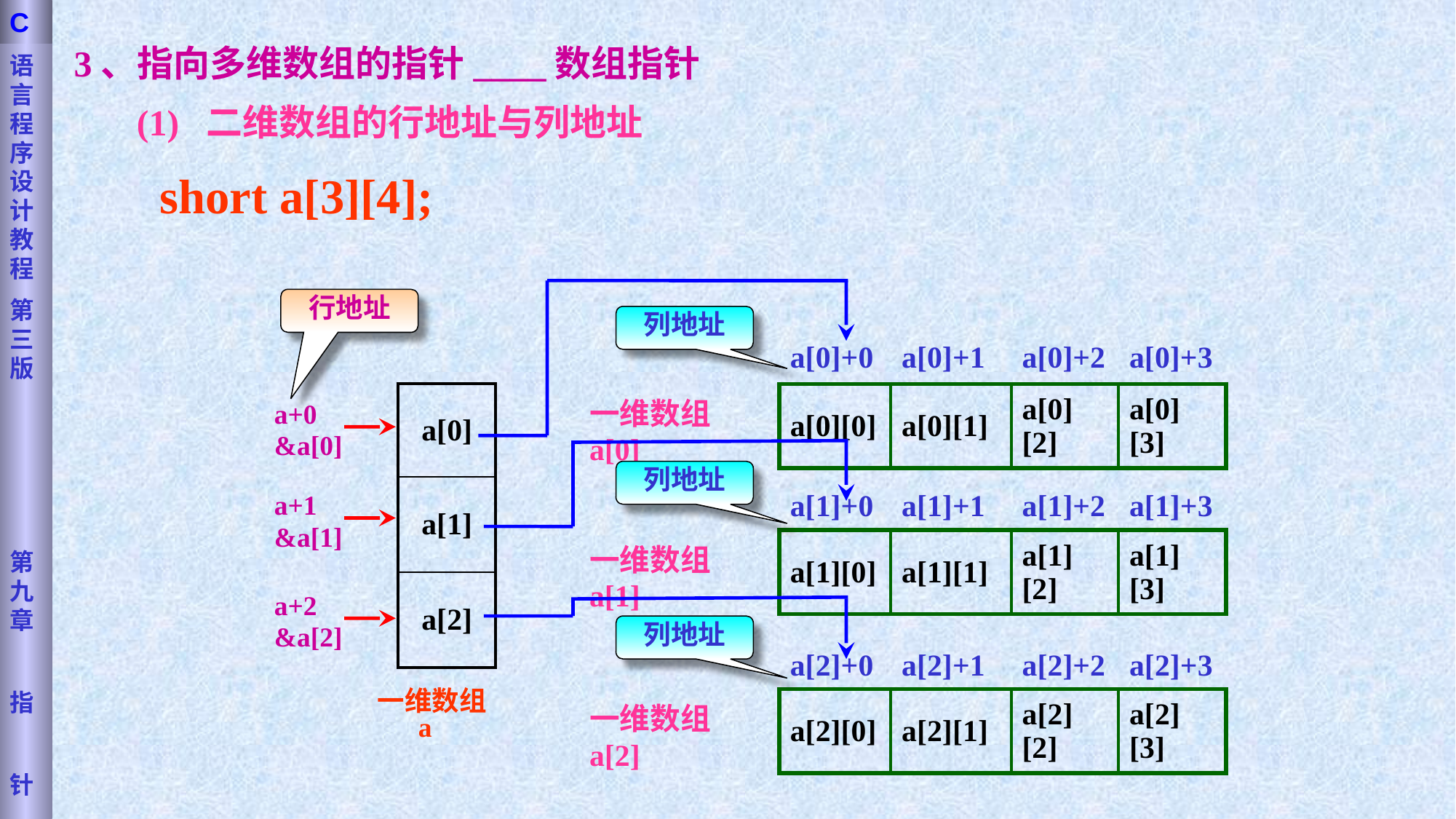

语言程序设计教程
第三版

第九章

指

针
C
3、指向多维数组的指针____数组指针
(1)  二维数组的行地址与列地址
short a[3][4];

行地址
列地址
|  | a[0]+0 | a[0]+1 | a[0]+2 | a[0]+3 |
| --- | --- | --- | --- | --- |
| 一维数组a[0] | a[0][0] | a[0][1] | a[0][2] | a[0][3] |
| a[0] |
| --- |
| a[1] |
| a[2] |
a+0
&a[0]

列地址
|  | a[1]+0 | a[1]+1 | a[1]+2 | a[1]+3 |
| --- | --- | --- | --- | --- |
| 一维数组a[1] | a[1][0] | a[1][1] | a[1][2] | a[1][3] |
a+1
&a[1]

a+2
&a[2]

列地址
|  | a[2]+0 | a[2]+1 | a[2]+2 | a[2]+3 |
| --- | --- | --- | --- | --- |
| 一维数组a[2] | a[2][0] | a[2][1] | a[2][2] | a[2][3] |
一维数组a